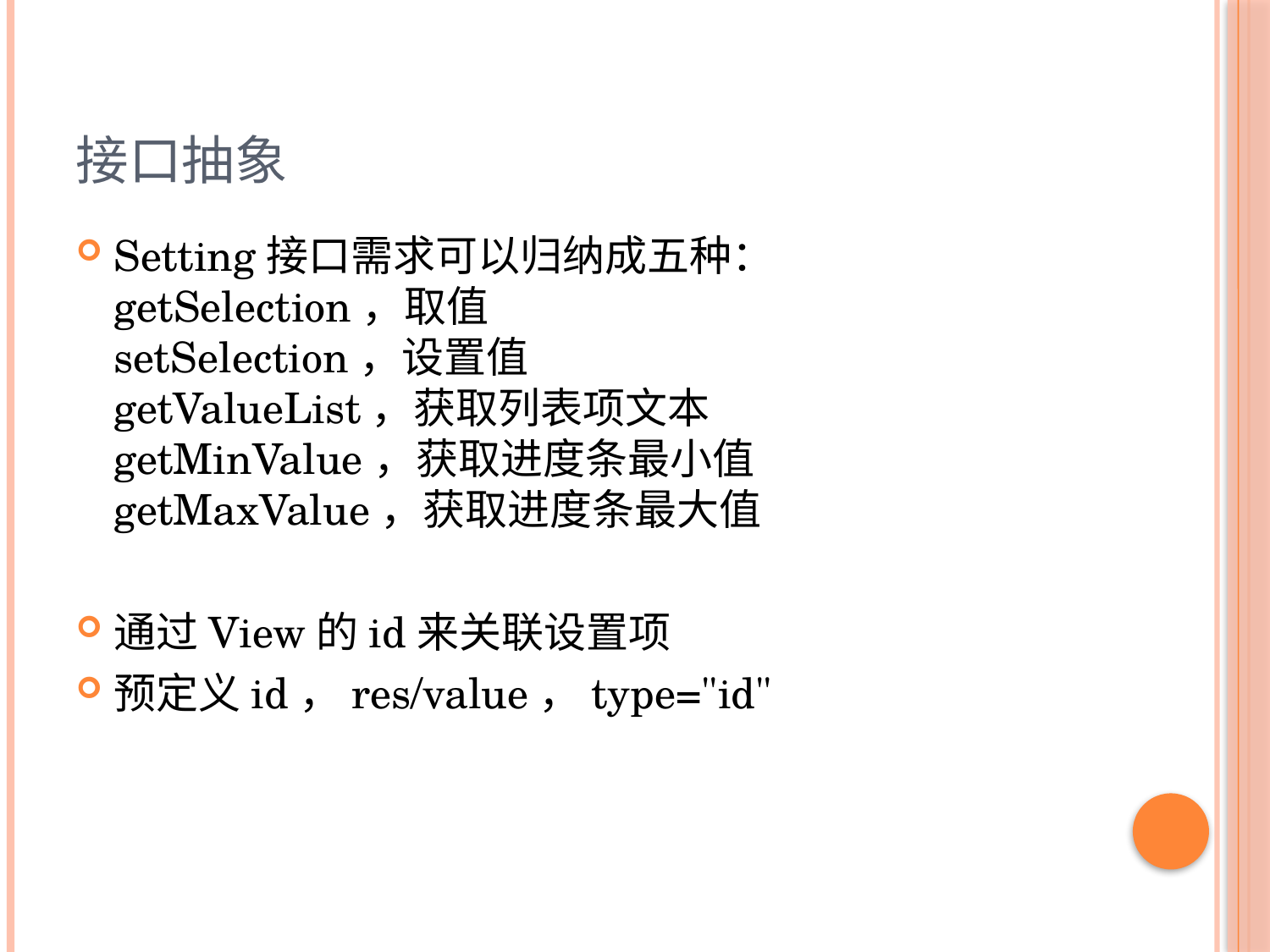

# 接口抽象
Setting接口需求可以归纳成五种：
getSelection，取值
setSelection，设置值
getValueList，获取列表项文本
getMinValue，获取进度条最小值
getMaxValue，获取进度条最大值

通过View的id来关联设置项
预定义id，res/value，type="id"